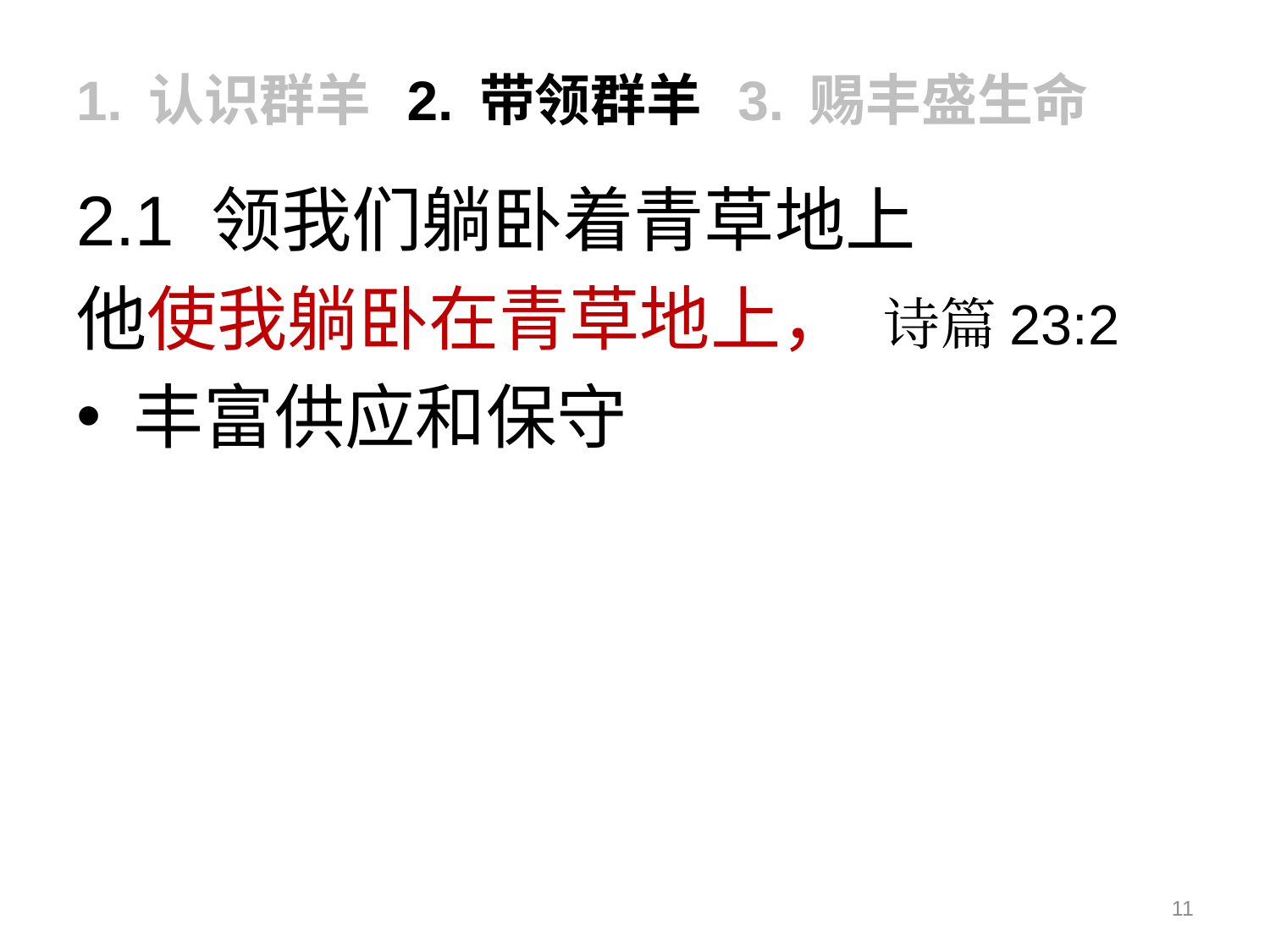

1. 认识群羊  2. 带领群羊  3. 赐丰盛生命
2.1 领我们躺卧着青草地上
他使我躺卧在青草地上，  诗篇23:2
 丰富供应和保守
11